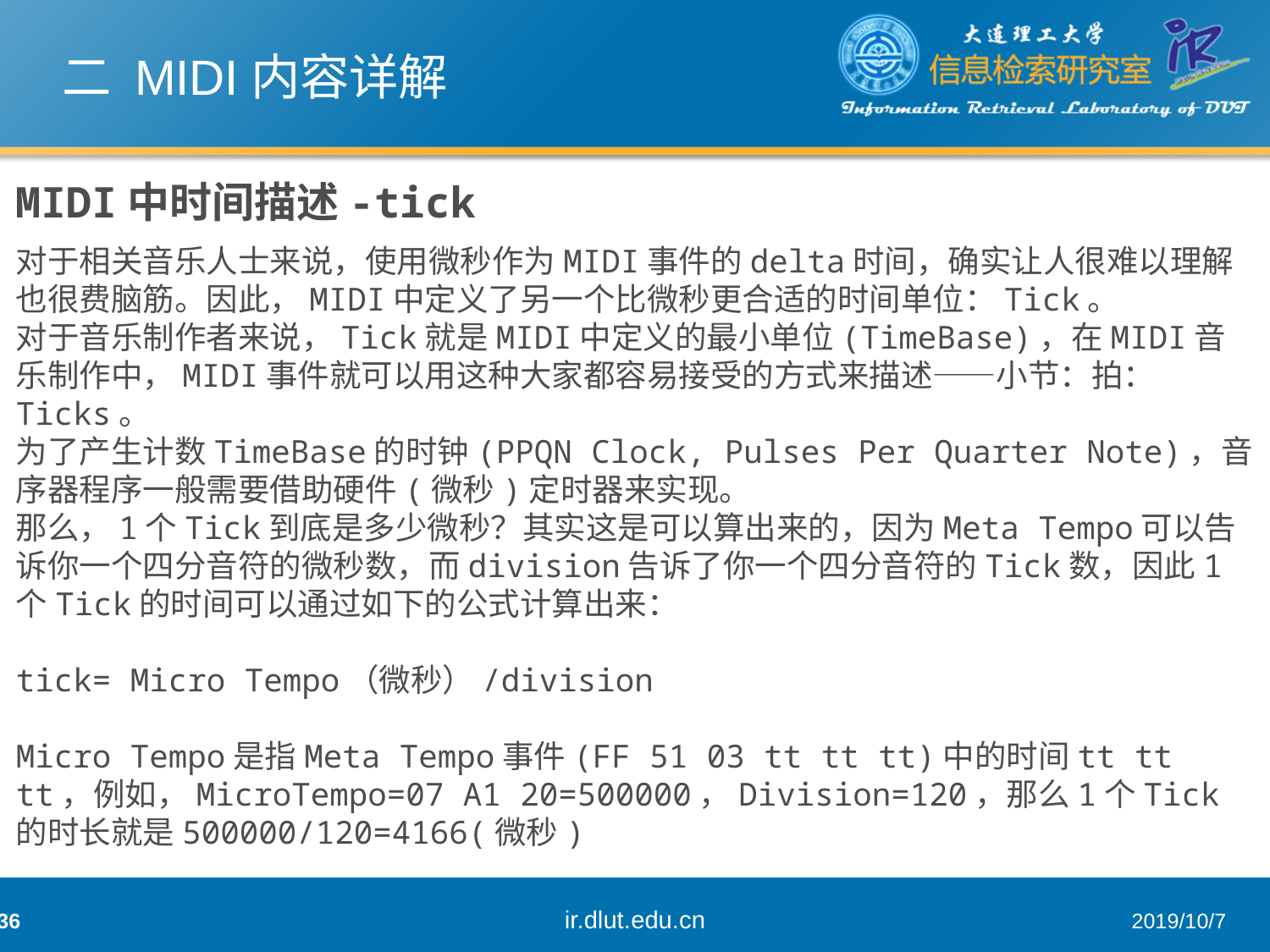

# 二 MIDI内容详解
MIDI中时间描述-tick
对于相关音乐人士来说，使用微秒作为MIDI事件的delta时间，确实让人很难以理解也很费脑筋。因此，MIDI中定义了另一个比微秒更合适的时间单位：Tick。
对于音乐制作者来说，Tick就是MIDI中定义的最小单位(TimeBase)，在MIDI音乐制作中，MIDI事件就可以用这种大家都容易接受的方式来描述——小节：拍：Ticks。
为了产生计数TimeBase的时钟(PPQN Clock, Pulses Per Quarter Note)，音序器程序一般需要借助硬件(微秒)定时器来实现。
那么，1个Tick到底是多少微秒？其实这是可以算出来的，因为Meta Tempo可以告诉你一个四分音符的微秒数，而division告诉了你一个四分音符的Tick数，因此1个Tick的时间可以通过如下的公式计算出来：

tick= Micro Tempo（微秒）/division

Micro Tempo是指Meta Tempo事件(FF 51 03 tt tt tt)中的时间tt tt tt，例如，MicroTempo=07 A1 20=500000，Division=120，那么1个Tick的时长就是500000/120=4166(微秒)